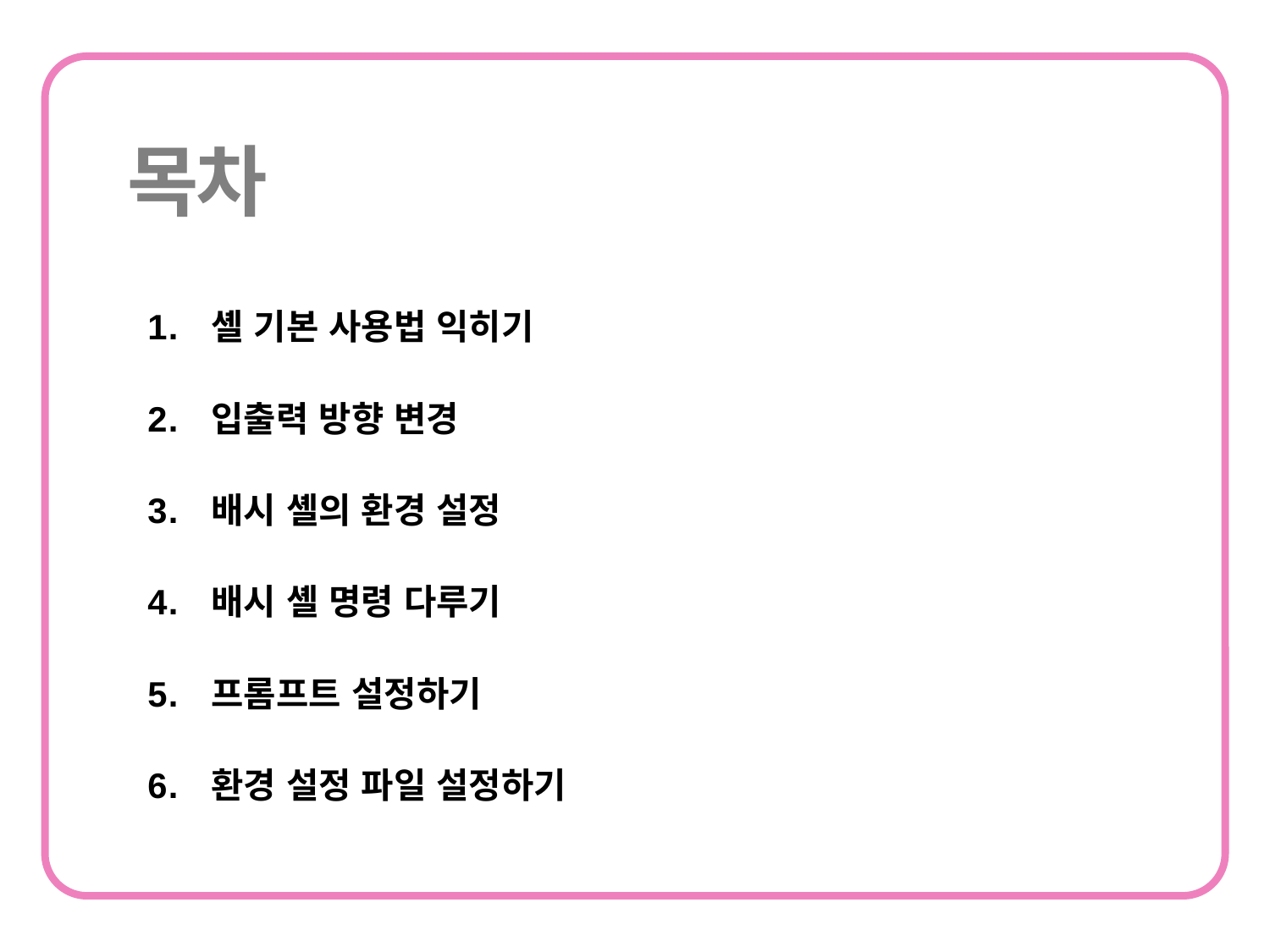

셸 기본 사용법 익히기
입출력 방향 변경
배시 셸의 환경 설정
배시 셸 명령 다루기
프롬프트 설정하기
환경 설정 파일 설정하기